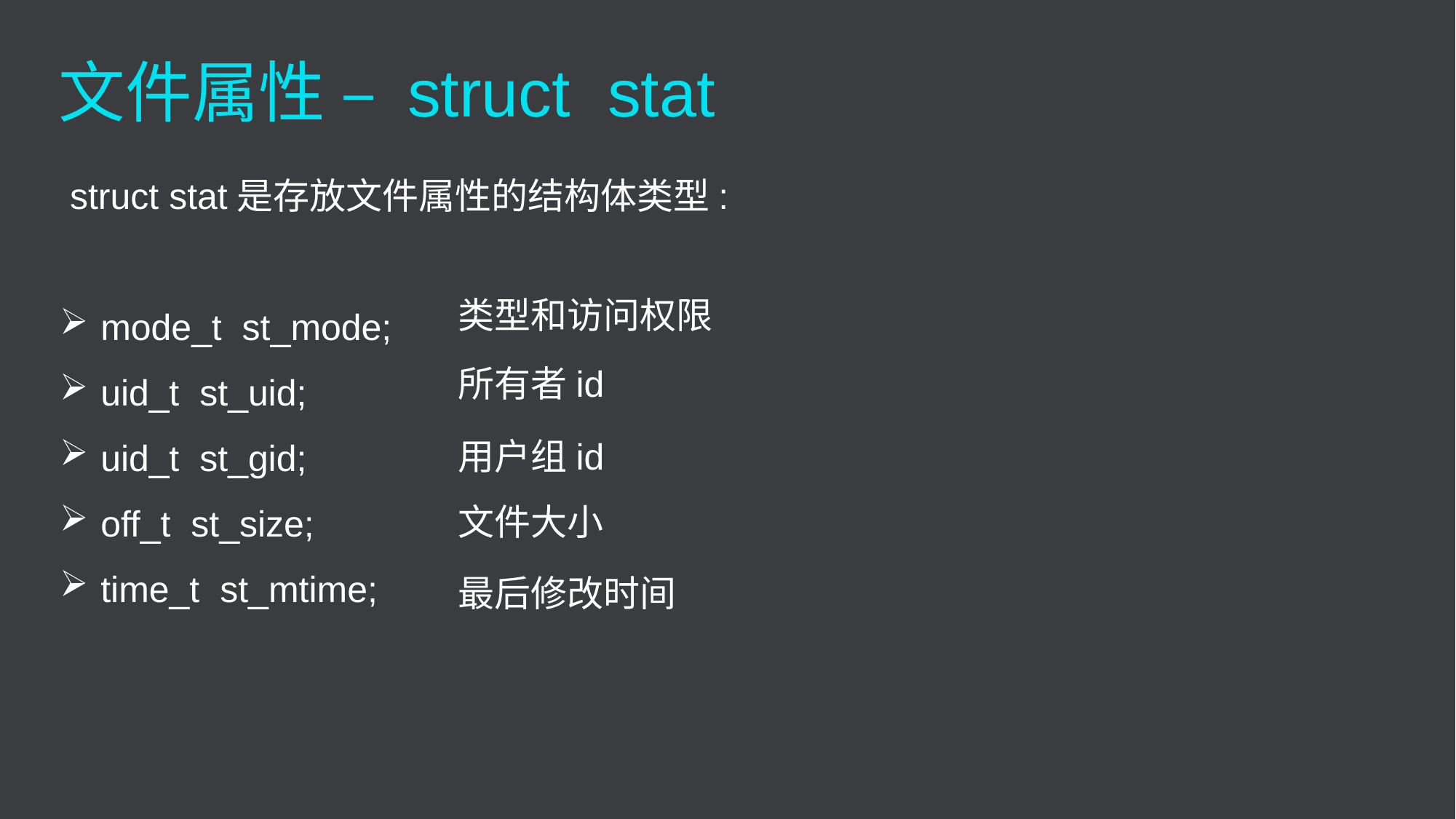

文件属性 – struct  stat
 struct stat是存放文件属性的结构体类型:

mode_t  st_mode;
uid_t  st_uid;
uid_t  st_gid;
off_t  st_size;
time_t  st_mtime;
类型和访问权限
所有者id
用户组id
文件大小
最后修改时间